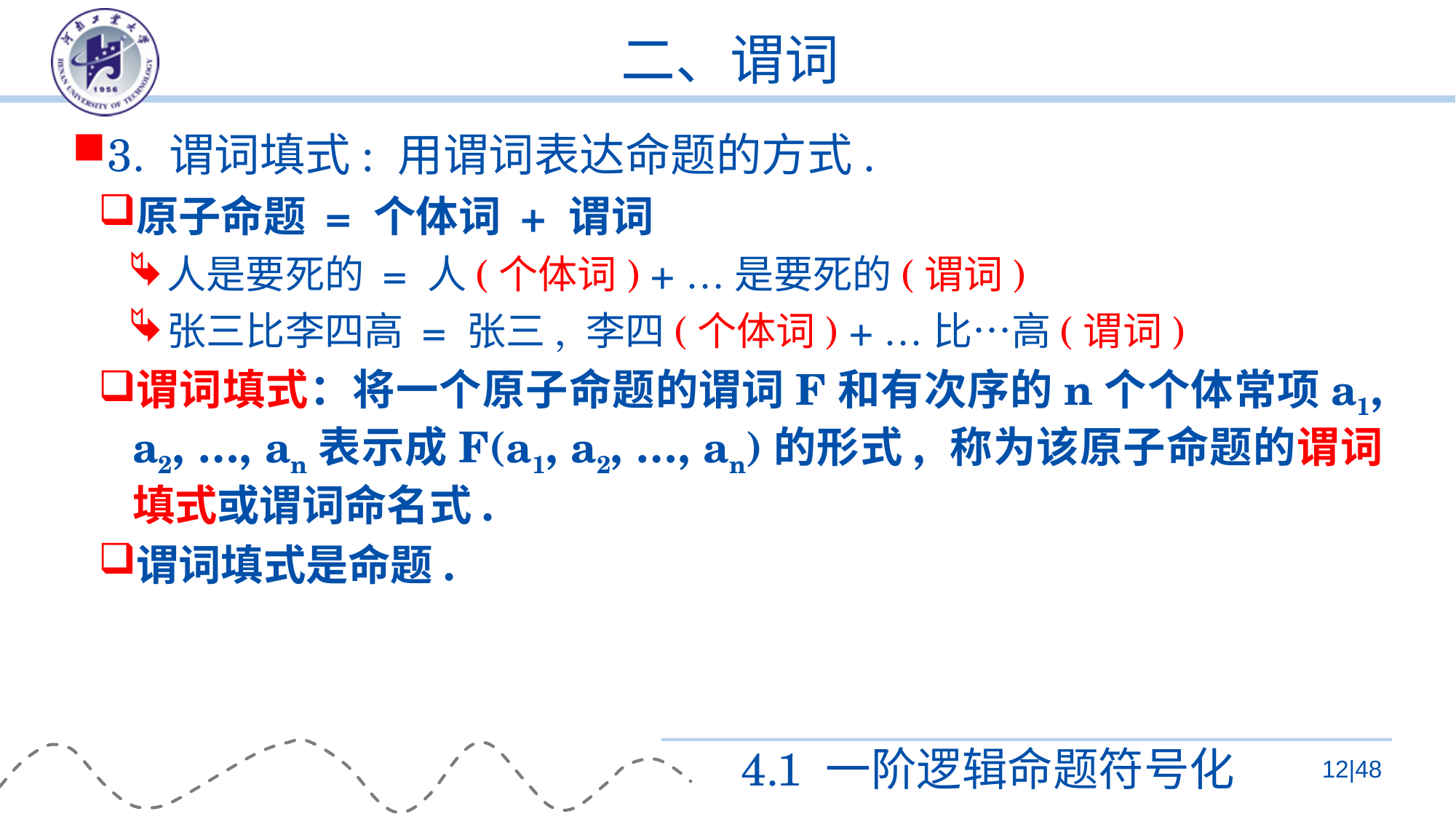

# 二、谓词
3. 谓词填式: 用谓词表达命题的方式.
原子命题 = 个体词 + 谓词
人是要死的 = 人(个体词) + …是要死的(谓词)
张三比李四高 = 张三, 李四(个体词) + …比…高(谓词)
谓词填式：将一个原子命题的谓词F和有次序的n个个体常项a1, a2, …, an表示成F(a1, a2, …, an)的形式, 称为该原子命题的谓词填式或谓词命名式.
谓词填式是命题.
4.1 一阶逻辑命题符号化
12|48